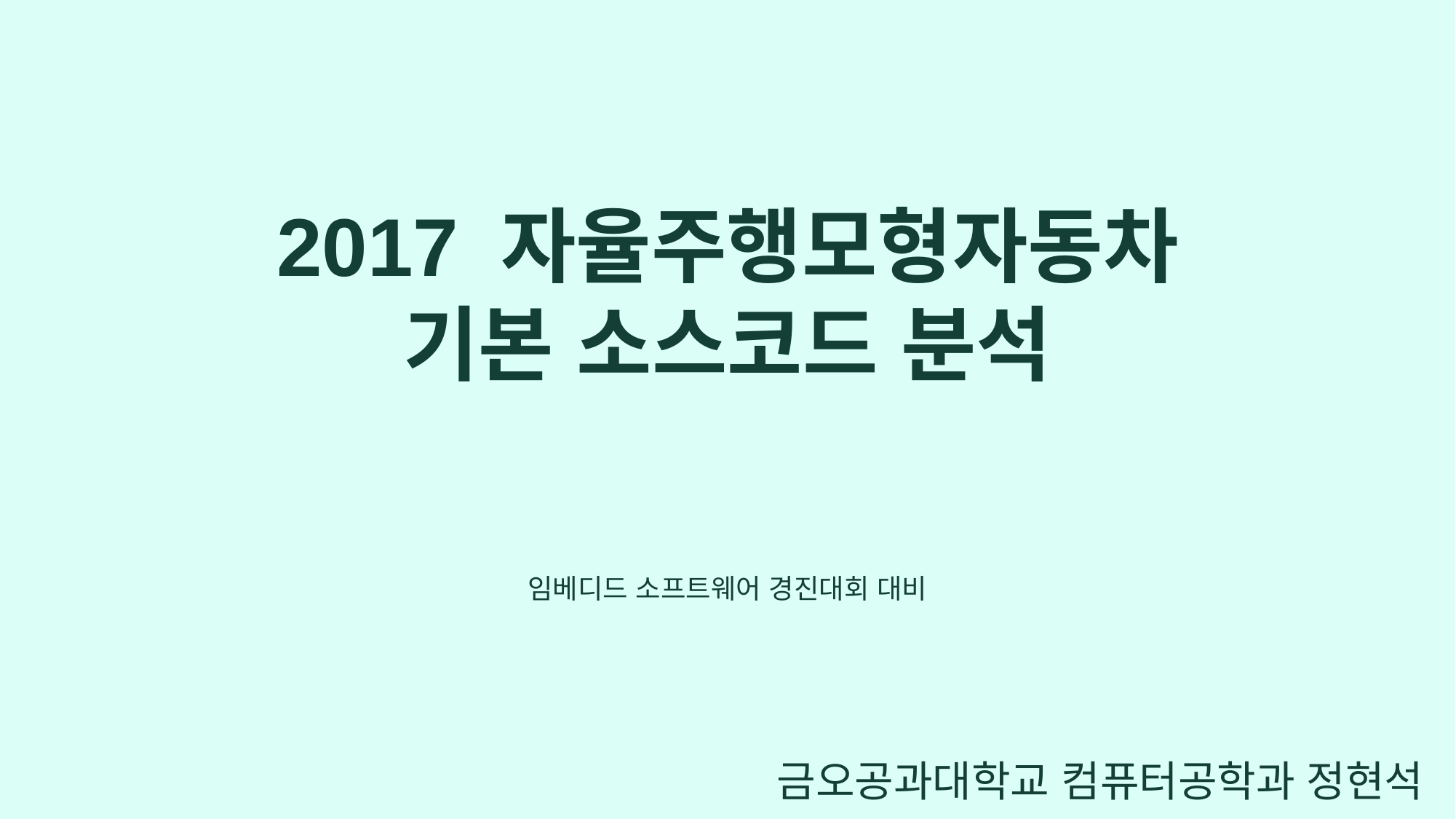

2017 자율주행모형자동차
기본 소스코드 분석
임베디드 소프트웨어 경진대회 대비
금오공과대학교 컴퓨터공학과 정현석